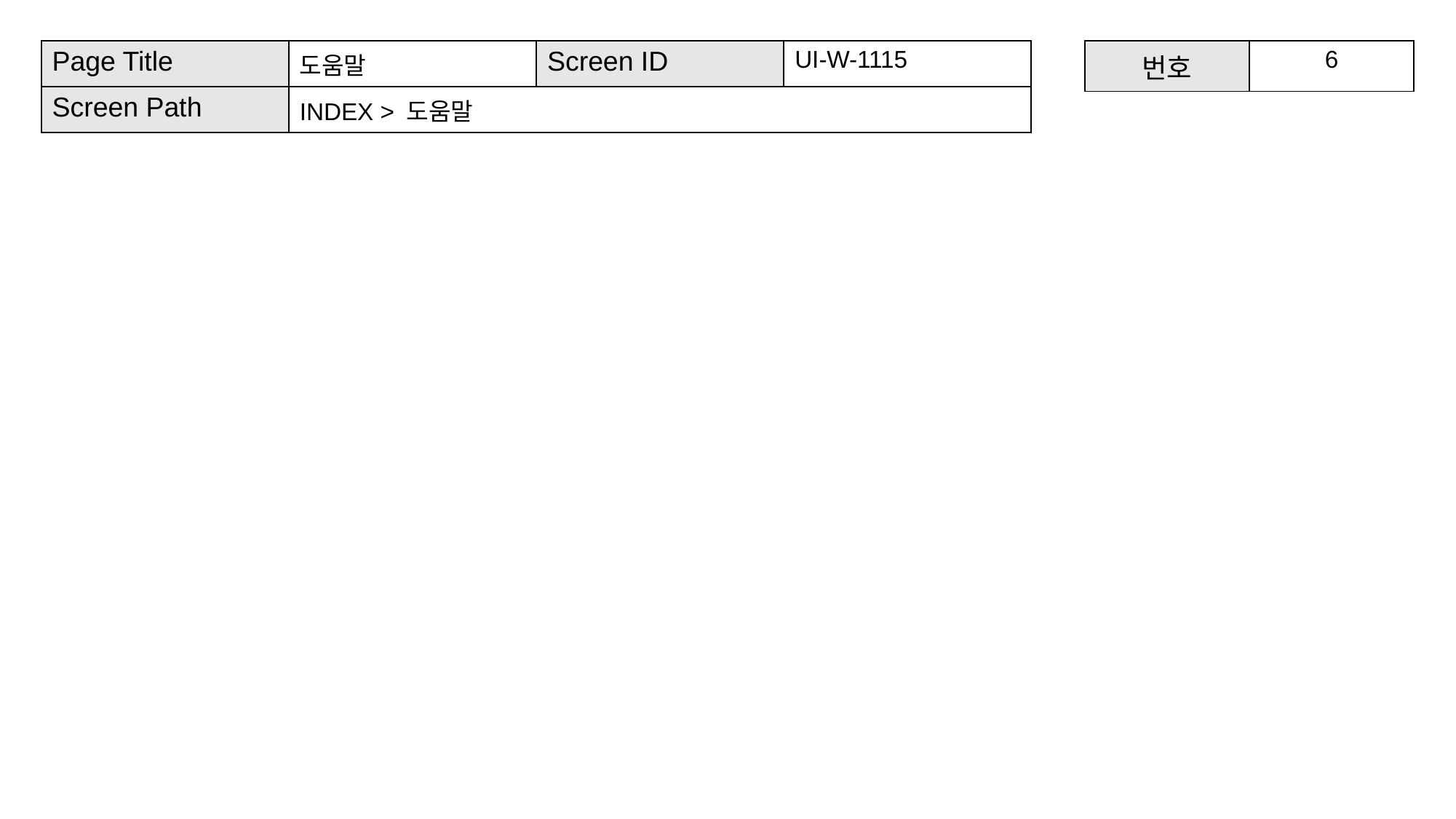

| Page Title | 도움말 | Screen ID | UI-W-1115 |
| --- | --- | --- | --- |
| Screen Path | INDEX > 도움말 |  |  |
| 번호 | 6 |
| --- | --- |